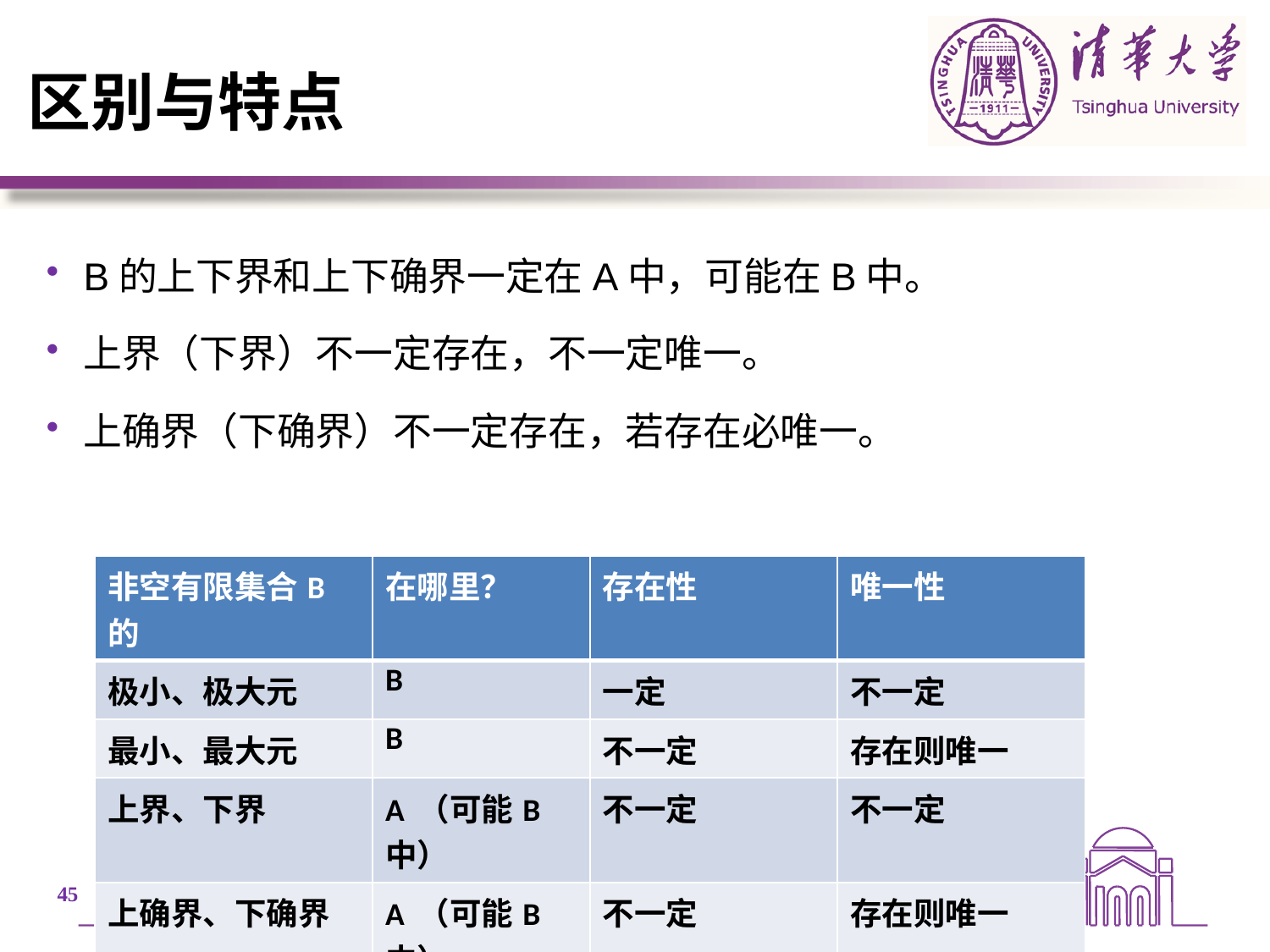

# 区别与特点
B的上下界和上下确界一定在A中，可能在B中。
上界（下界）不一定存在，不一定唯一。
上确界（下确界）不一定存在，若存在必唯一。

| 非空有限集合B的 | 在哪里？ | 存在性 | 唯一性 |
| --- | --- | --- | --- |
| 极小、极大元 | B | 一定 | 不一定 |
| 最小、最大元 | B | 不一定 | 存在则唯一 |
| 上界、下界 | A （可能B中） | 不一定 | 不一定 |
| 上确界、下确界 | A （可能B中） | 不一定 | 存在则唯一 |